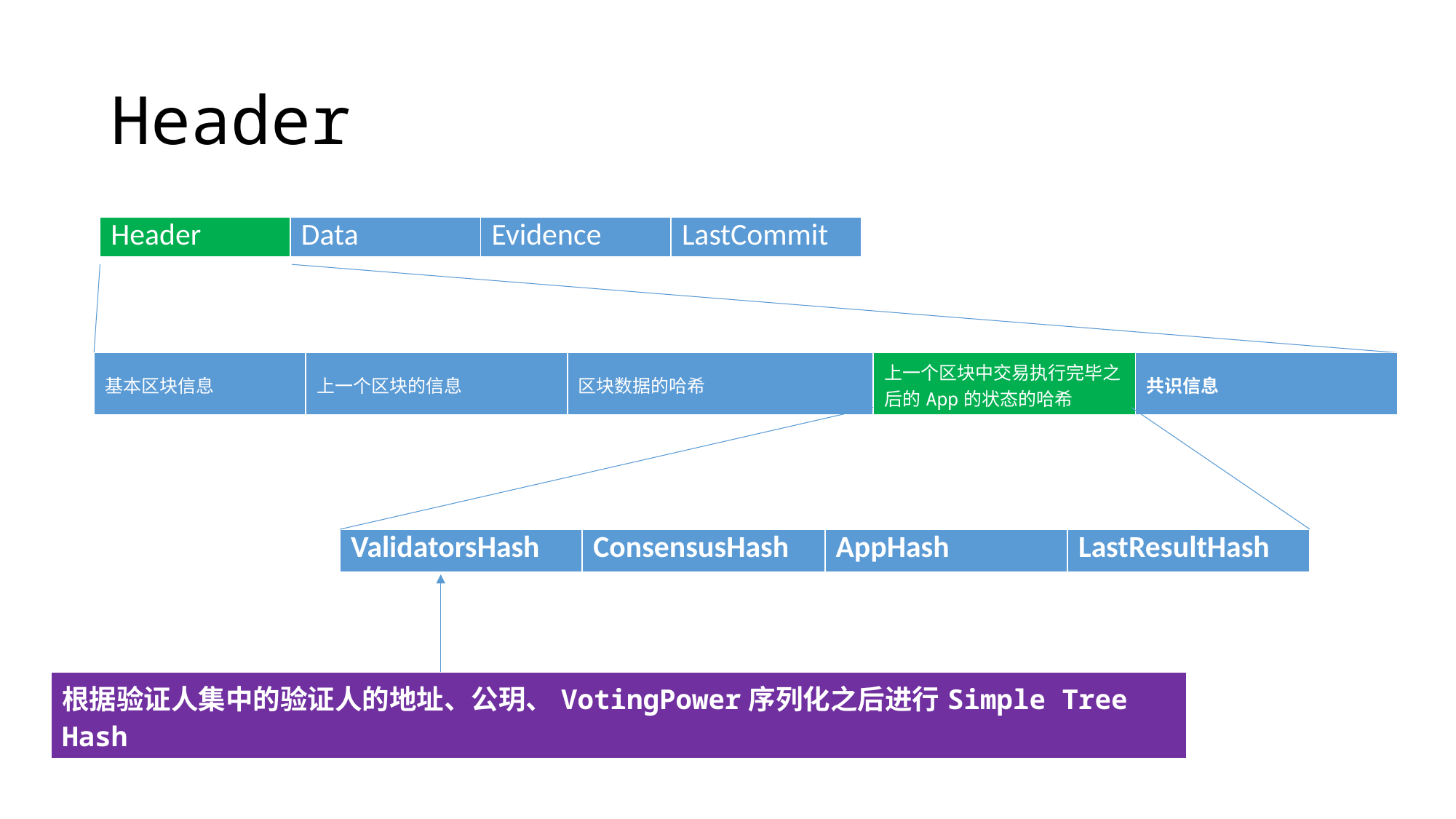

# Header
| Header | Data | Evidence | LastCommit |
| --- | --- | --- | --- |
| 基本区块信息 | 上一个区块的信息 | 区块数据的哈希 | 上一个区块中交易执行完毕之后的App的状态的哈希 | 共识信息 |
| --- | --- | --- | --- | --- |
| ValidatorsHash | ConsensusHash | AppHash | LastResultHash |
| --- | --- | --- | --- |
| 根据验证人集中的验证人的地址、公玥、VotingPower序列化之后进行Simple Tree Hash |
| --- |